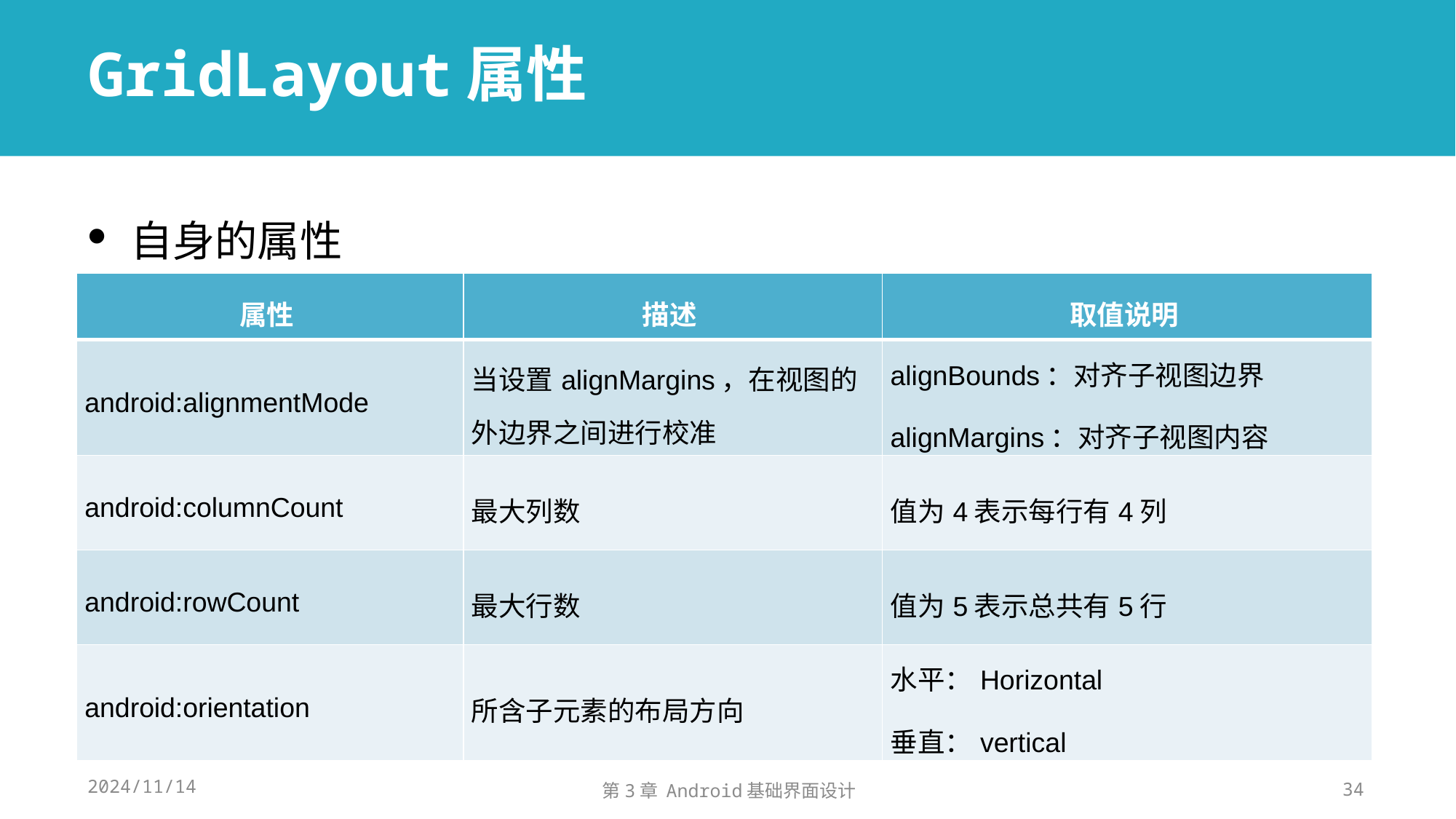

# GridLayout属性
自身的属性
| 属性 | 描述 | 取值说明 |
| --- | --- | --- |
| android:alignmentMode | 当设置alignMargins，在视图的外边界之间进行校准 | alignBounds：对齐子视图边界 alignMargins：对齐子视图内容 |
| android:columnCount | 最大列数 | 值为4表示每行有4列 |
| android:rowCount | 最大行数 | 值为5表示总共有5行 |
| android:orientation | 所含子元素的布局方向 | 水平：Horizontal 垂直：vertical |
2024/11/14
第3章 Android基础界面设计
34